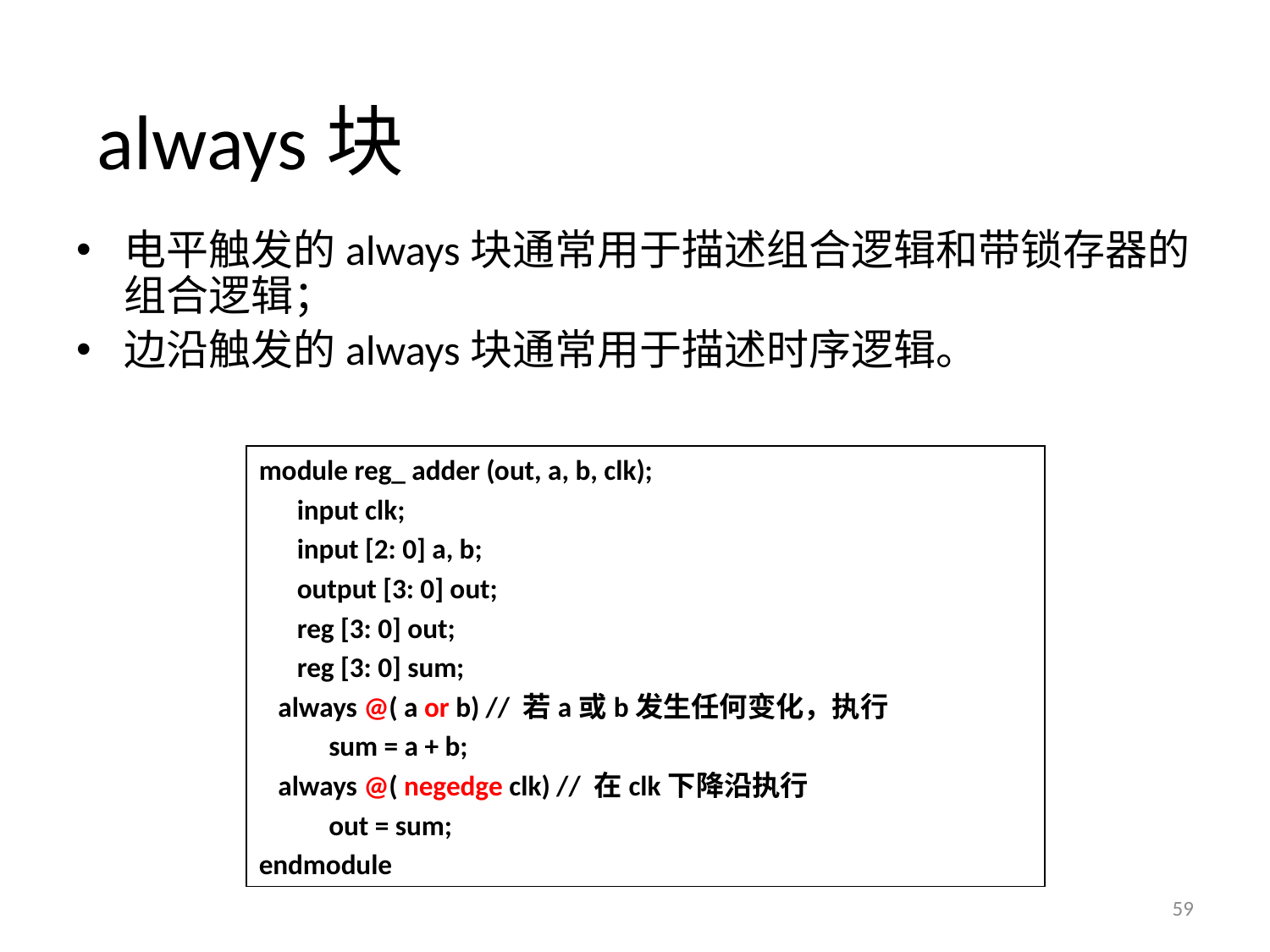

always块
电平触发的always块通常用于描述组合逻辑和带锁存器的组合逻辑；
边沿触发的always块通常用于描述时序逻辑。

module reg_ adder (out, a, b, clk);
      input clk;
      input [2: 0] a, b;
      output [3: 0] out;
      reg [3: 0] out;
      reg [3: 0] sum;
   always @( a or b) // 若a或b发生任何变化，执行
           sum = a + b;
   always @( negedge clk) // 在clk下降沿执行
           out = sum;
endmodule
59